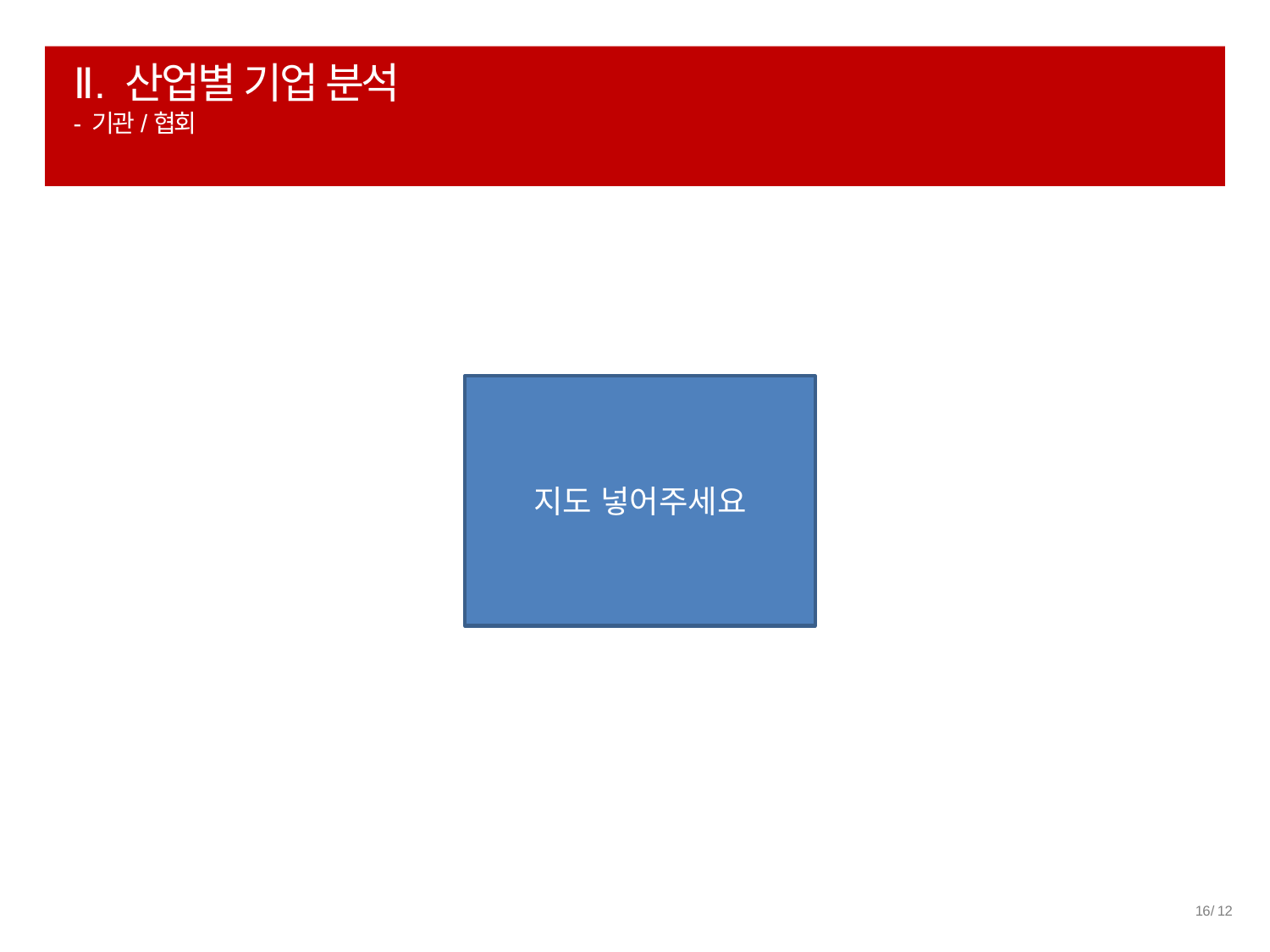

# Ⅱ. 산업별 기업 분석 - 기관/협회
지도 넣어주세요
16/ 12